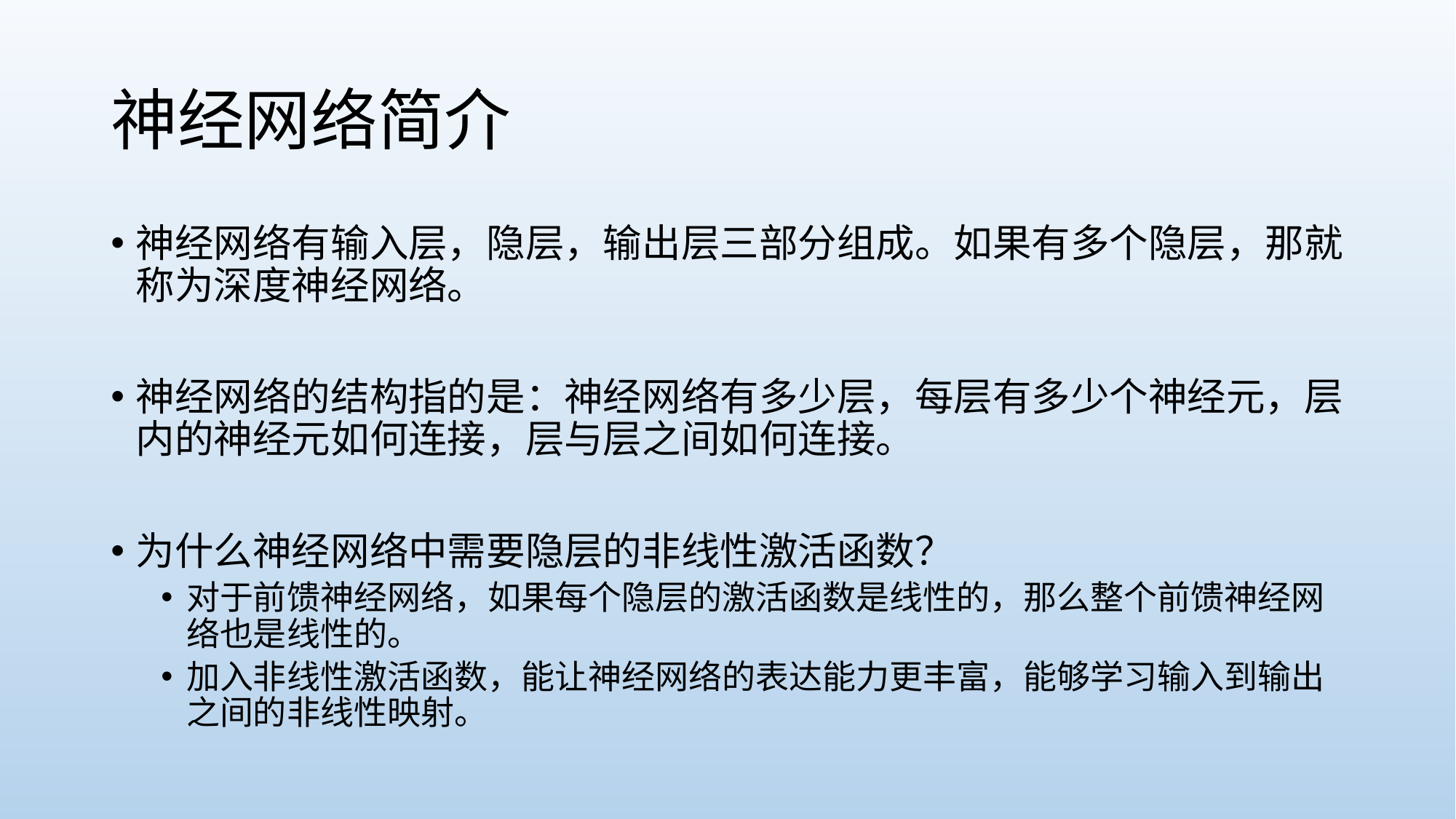

# 神经网络简介
神经网络有输入层，隐层，输出层三部分组成。如果有多个隐层，那就称为深度神经网络。

神经网络的结构指的是：神经网络有多少层，每层有多少个神经元，层内的神经元如何连接，层与层之间如何连接。

为什么神经网络中需要隐层的非线性激活函数？
对于前馈神经网络，如果每个隐层的激活函数是线性的，那么整个前馈神经网络也是线性的。
加入非线性激活函数，能让神经网络的表达能力更丰富，能够学习输入到输出之间的非线性映射。